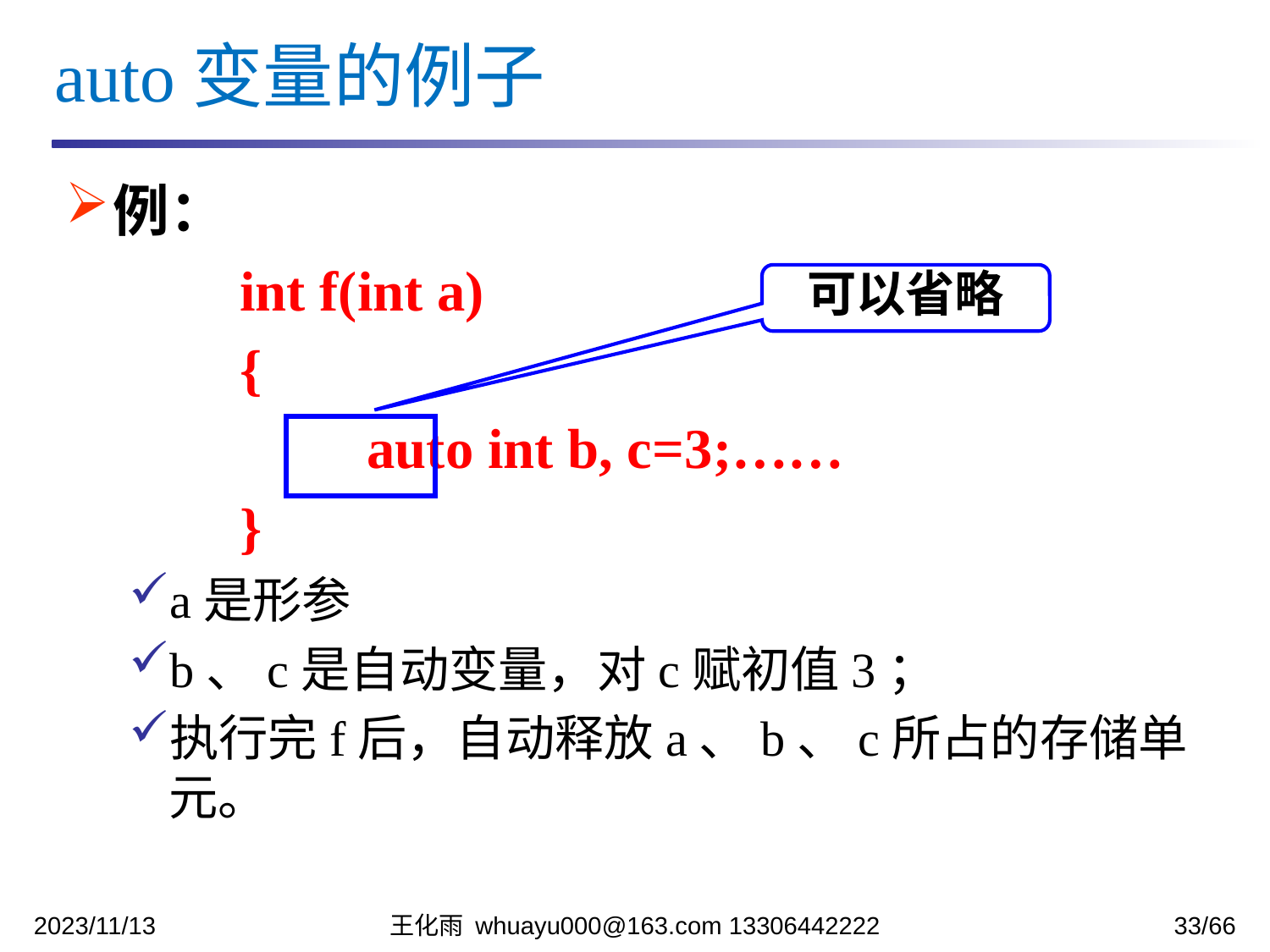

auto变量的例子
例：
		int f(int a)
		{
			auto int b, c=3;……
		}
a是形参
b、c是自动变量，对c赋初值3；
执行完f后，自动释放a、b、c所占的存储单元。
可以省略

2023/11/13
王化雨 whuayu000@163.com 13306442222
33/66